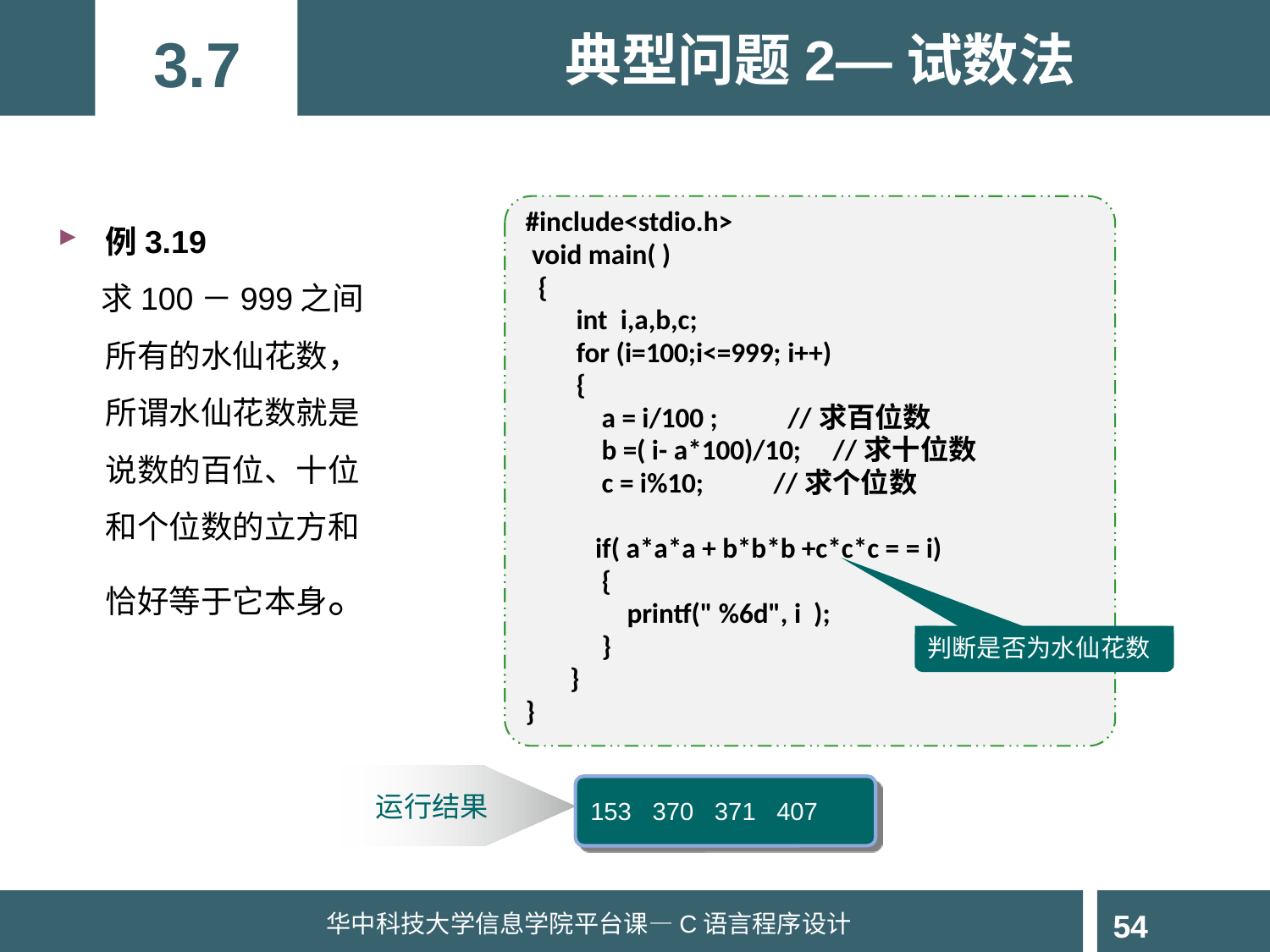

3.7
   典型问题2—试数法
例3.19
     求100－999之间所有的水仙花数， 所谓水仙花数就是说数的百位、十位和个位数的立方和恰好等于它本身。

#include<stdio.h>
 void main( )
  {
        int  i,a,b,c;
        for (i=100;i<=999; i++)
        {
            a = i/100 ;           //求百位数
            b =( i- a*100)/10;     //求十位数
            c = i%10;           //求个位数

           if( a*a*a + b*b*b +c*c*c = = i)
            {
                printf(" %6d", i  );
            }
       }
}

判断是否为水仙花数

运行结果
153   370   371   407